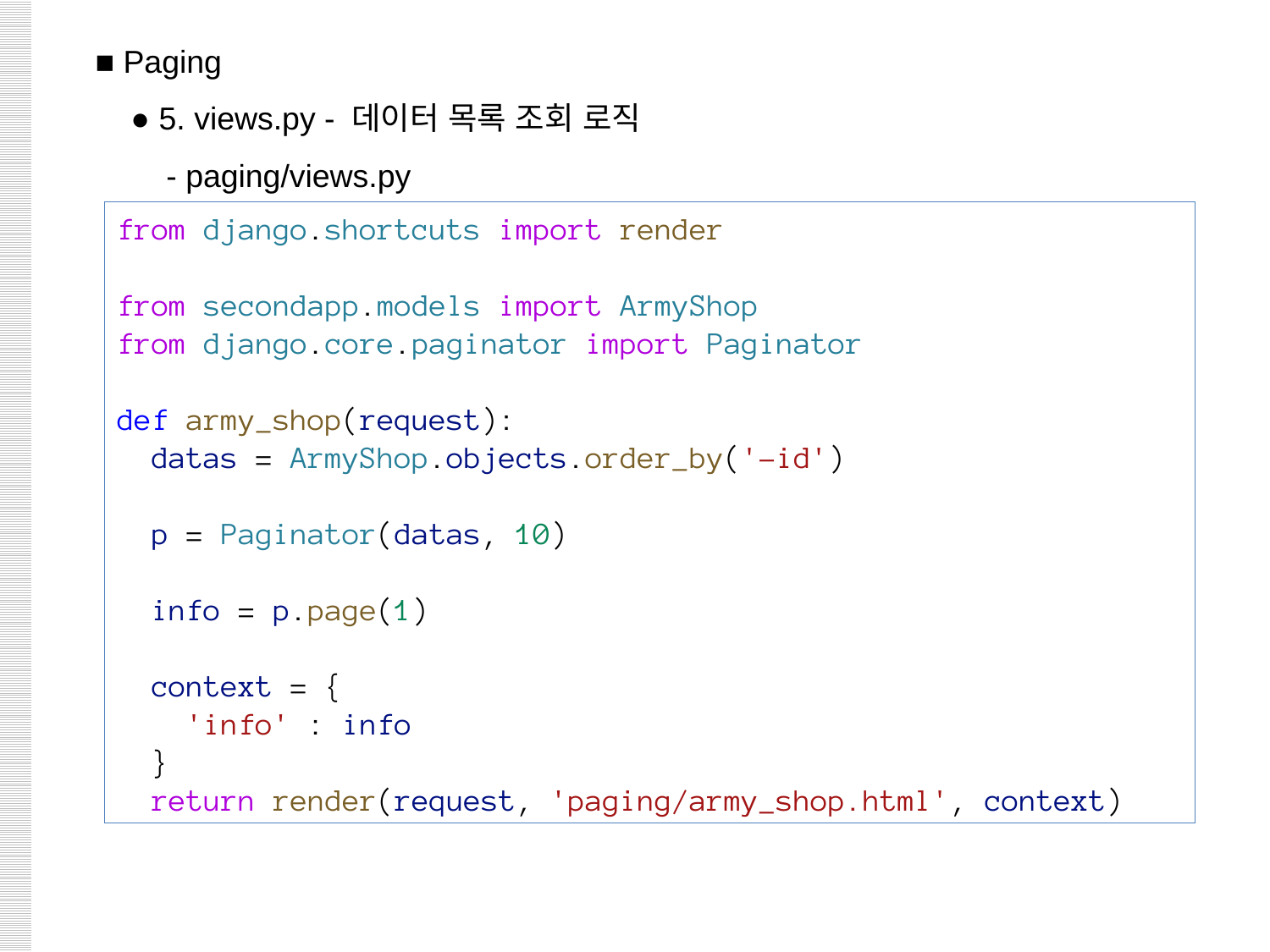

■ Paging
    ● 5. views.py - 데이터 목록 조회 로직
        - paging/views.py
from django.shortcuts import render
from secondapp.models import ArmyShop
from django.core.paginator import Paginator
def army_shop(request):
  datas = ArmyShop.objects.order_by('-id')

  p = Paginator(datas, 10)

  info = p.page(1)

  context = {
    'info' : info
  }
  return render(request, 'paging/army_shop.html', context)